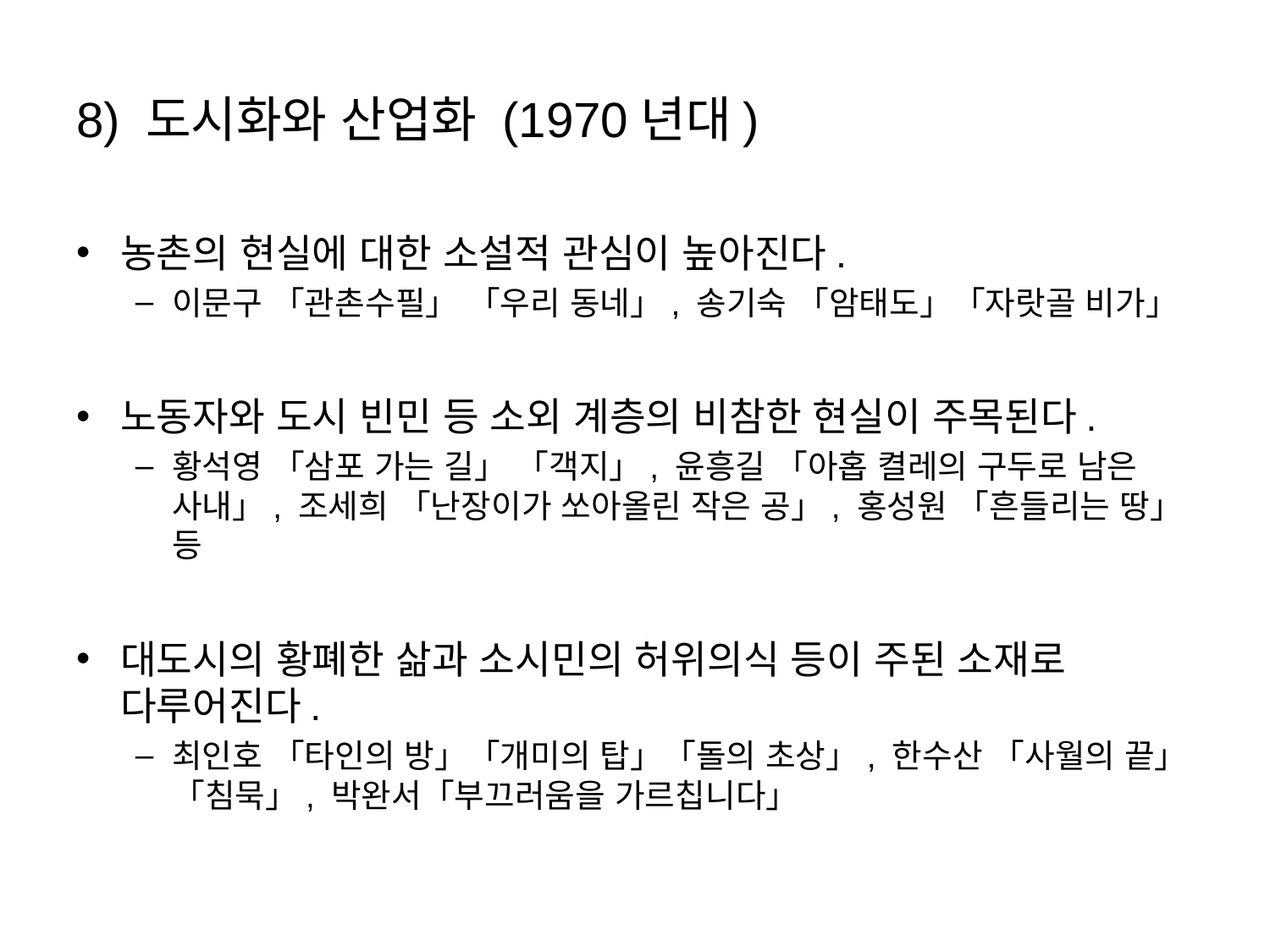

# 8) 도시화와 산업화 (1970년대)
농촌의 현실에 대한 소설적 관심이 높아진다.
이문구 「관촌수필」 「우리 동네」, 송기숙 「암태도」「자랏골 비가」

노동자와 도시 빈민 등 소외 계층의 비참한 현실이 주목된다.
황석영 「삼포 가는 길」 「객지」, 윤흥길 「아홉 켤레의 구두로 남은 사내」, 조세희 「난장이가 쏘아올린 작은 공」, 홍성원 「흔들리는 땅」 등

대도시의 황폐한 삶과 소시민의 허위의식 등이 주된 소재로 다루어진다.
최인호 「타인의 방」「개미의 탑」「돌의 초상」, 한수산 「사월의 끝」「침묵」, 박완서「부끄러움을 가르칩니다」